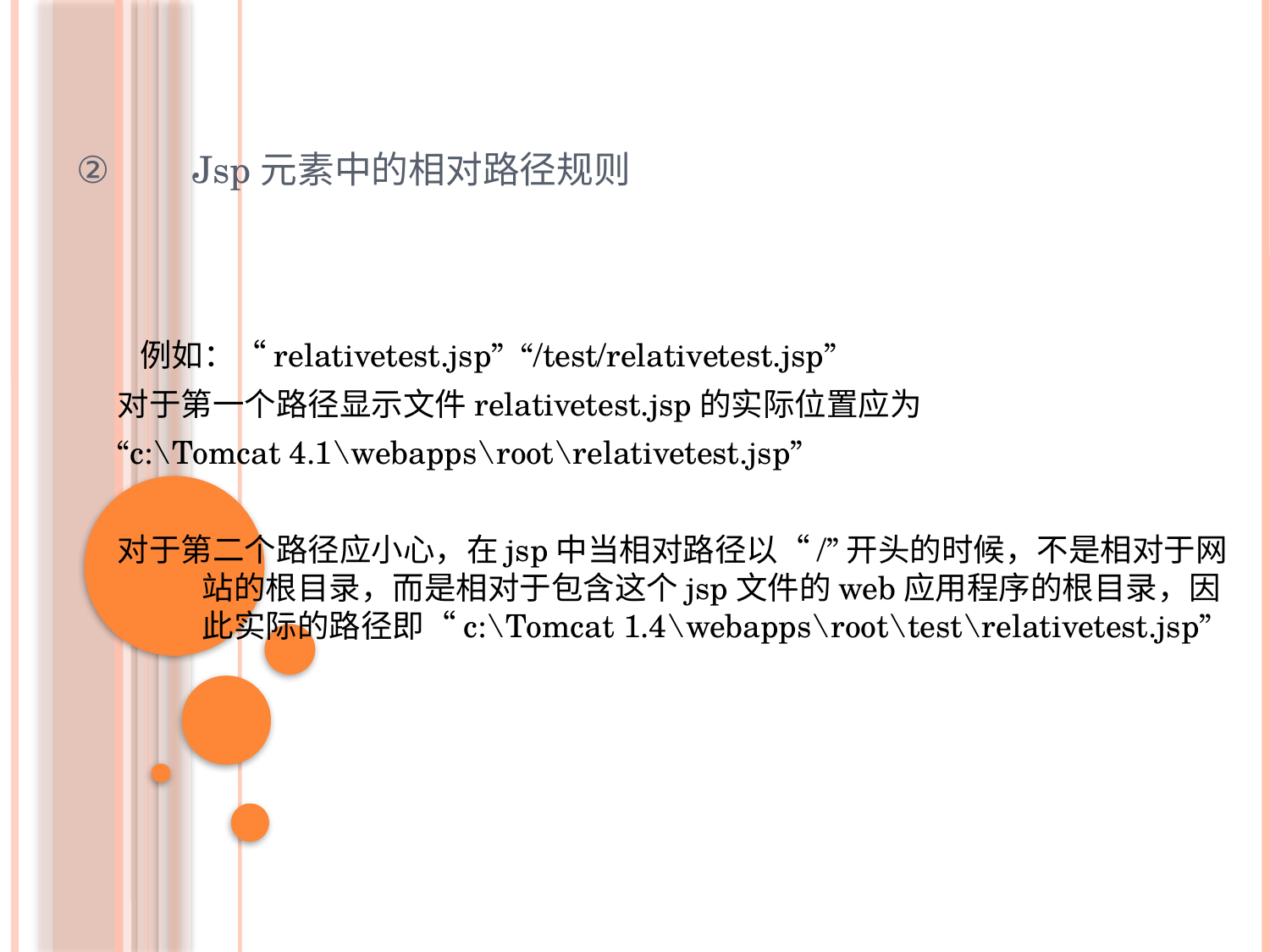

Jsp元素中的相对路径规则

  例如：“relativetest.jsp”  “/test/relativetest.jsp”
对于第一个路径显示文件relativetest.jsp的实际位置应为
“c:\Tomcat 4.1\webapps\root\relativetest.jsp”

对于第二个路径应小心，在jsp中当相对路径以“/”开头的时候，不是相对于网站的根目录，而是相对于包含这个jsp文件的web应用程序的根目录，因此实际的路径即“c:\Tomcat 1.4\webapps\root\test\relativetest.jsp”